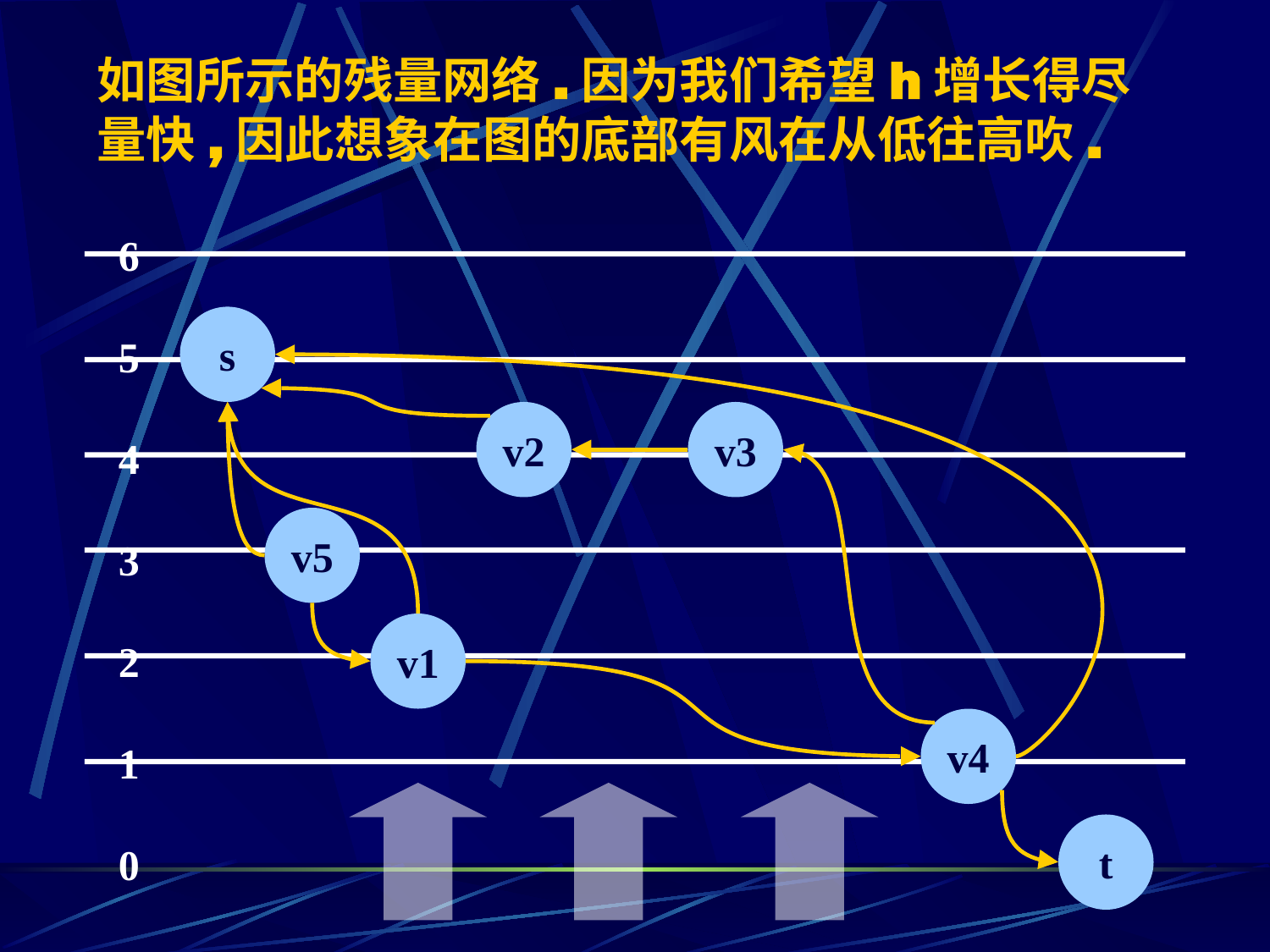

# 如图所示的残量网络.因为我们希望h增长得尽量快,因此想象在图的底部有风在从低往高吹.
6

5

4

3

2

1

0

s

v2
v3

v5

v1

v4

t